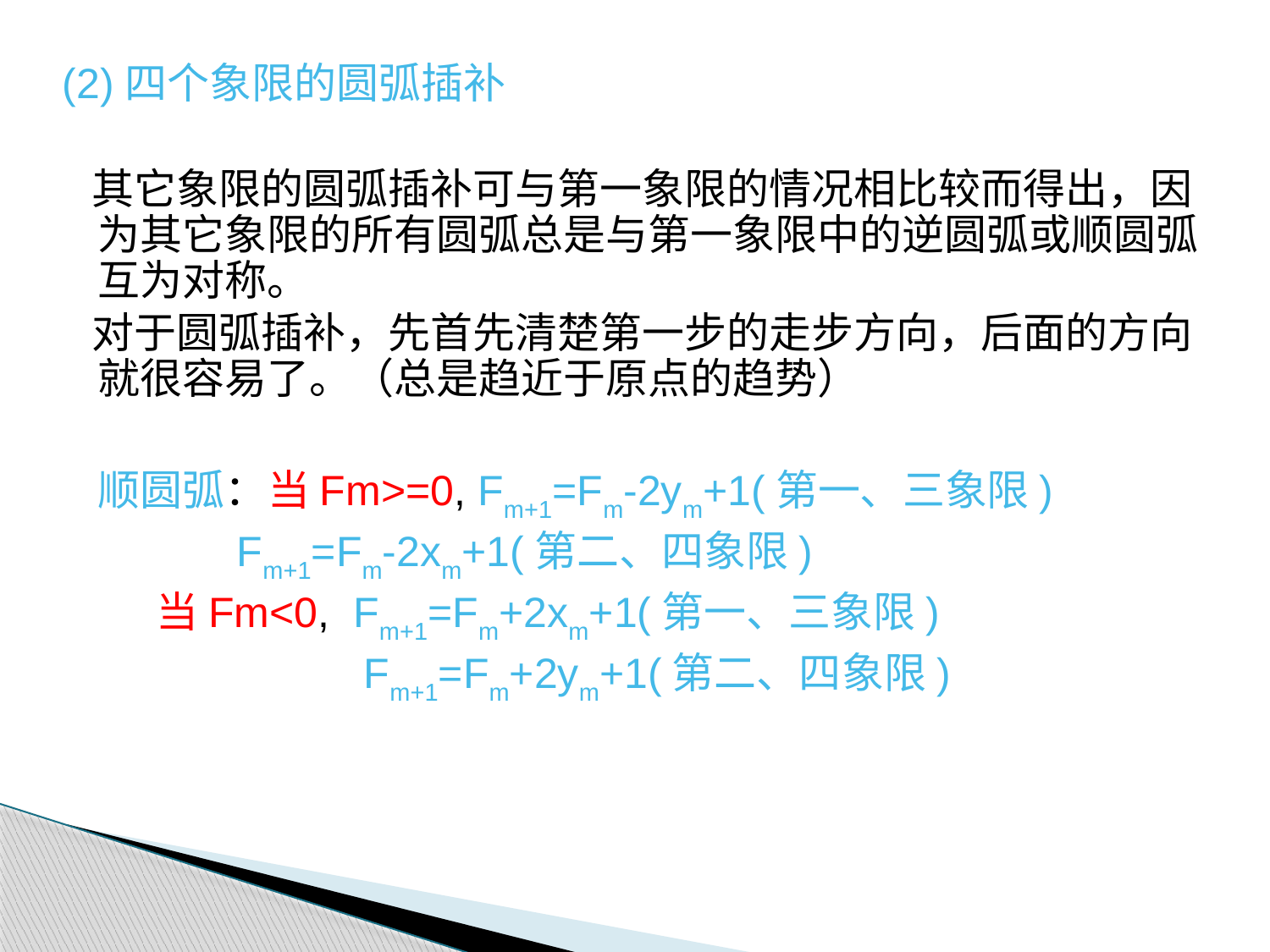

(2)四个象限的圆弧插补

  其它象限的圆弧插补可与第一象限的情况相比较而得出，因为其它象限的所有圆弧总是与第一象限中的逆圆弧或顺圆弧互为对称。
  对于圆弧插补，先首先清楚第一步的走步方向，后面的方向就很容易了。（总是趋近于原点的趋势）

	顺圆弧：当Fm>=0, Fm+1=Fm-2ym+1(第一、三象限)
            	 Fm+1=Fm-2xm+1(第二、四象限)
   	     当Fm<0,  Fm+1=Fm+2xm+1(第一、三象限)
           		 Fm+1=Fm+2ym+1(第二、四象限)